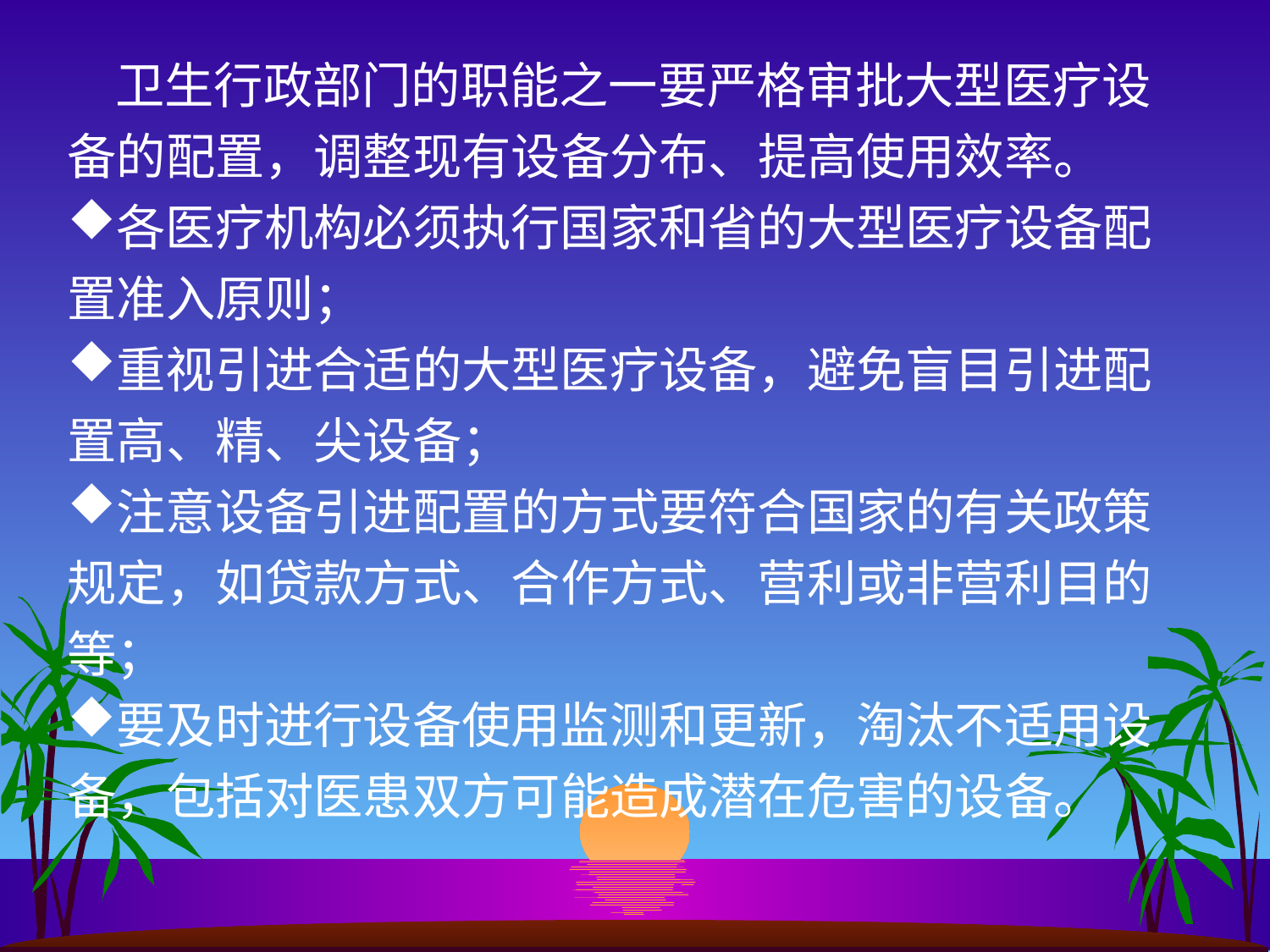

卫生行政部门的职能之一要严格审批大型医疗设备的配置，调整现有设备分布、提高使用效率。
各医疗机构必须执行国家和省的大型医疗设备配置准入原则；
重视引进合适的大型医疗设备，避免盲目引进配置高、精、尖设备；
注意设备引进配置的方式要符合国家的有关政策规定，如贷款方式、合作方式、营利或非营利目的等；
要及时进行设备使用监测和更新，淘汰不适用设备，包括对医患双方可能造成潜在危害的设备。
#